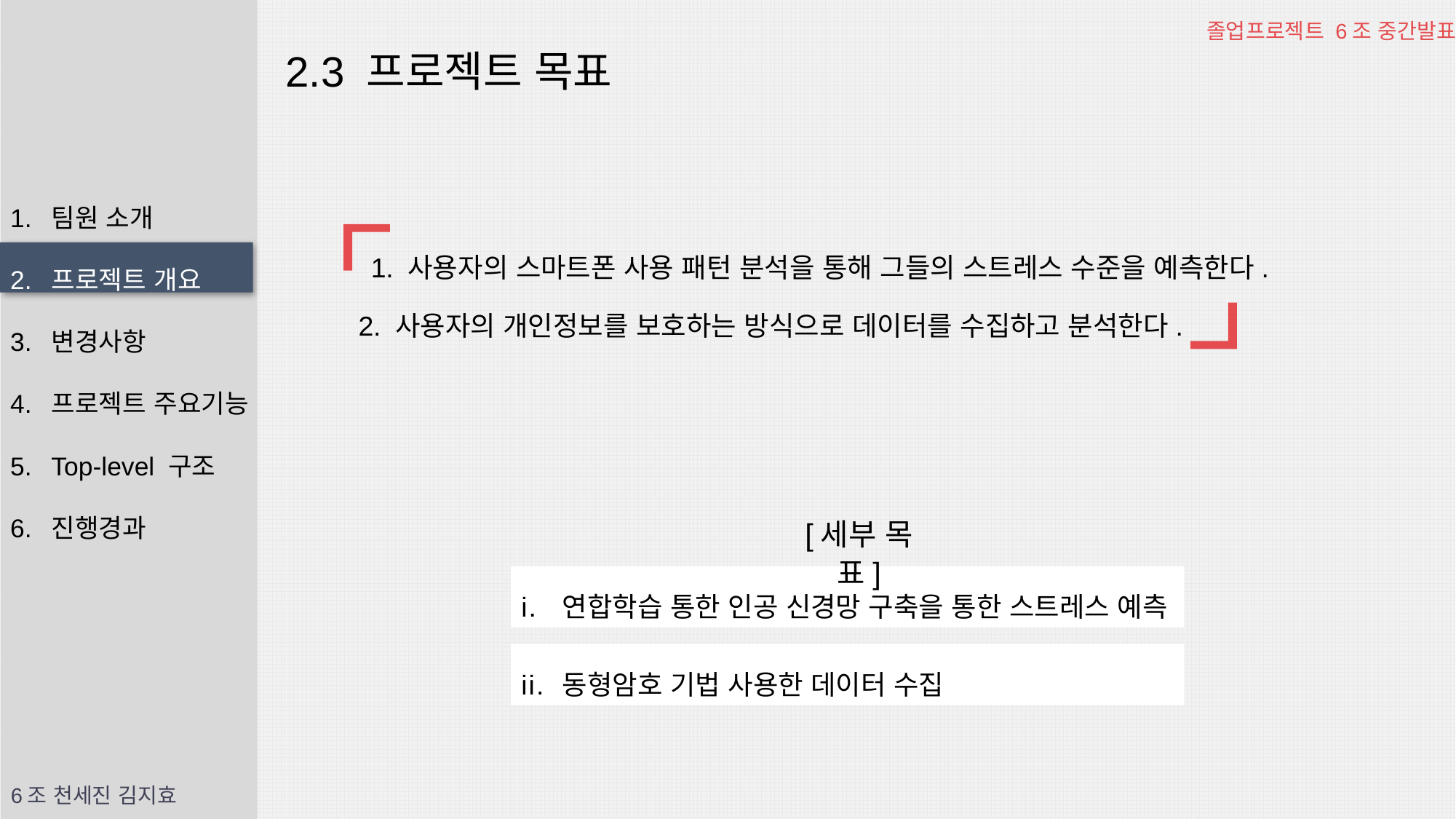

졸업프로젝트 6조 중간발표
2.3 프로젝트 목표
팀원 소개
프로젝트 개요
변경사항
프로젝트 주요기능
Top-level 구조
진행경과

1. 사용자의 스마트폰 사용 패턴 분석을 통해 그들의 스트레스 수준을 예측한다.

2. 사용자의 개인정보를 보호하는 방식으로 데이터를 수집하고 분석한다.
[세부 목표]
연합학습 통한 인공 신경망 구축을 통한 스트레스 예측
동형암호 기법 사용한 데이터 수집

6조 천세진 김지효